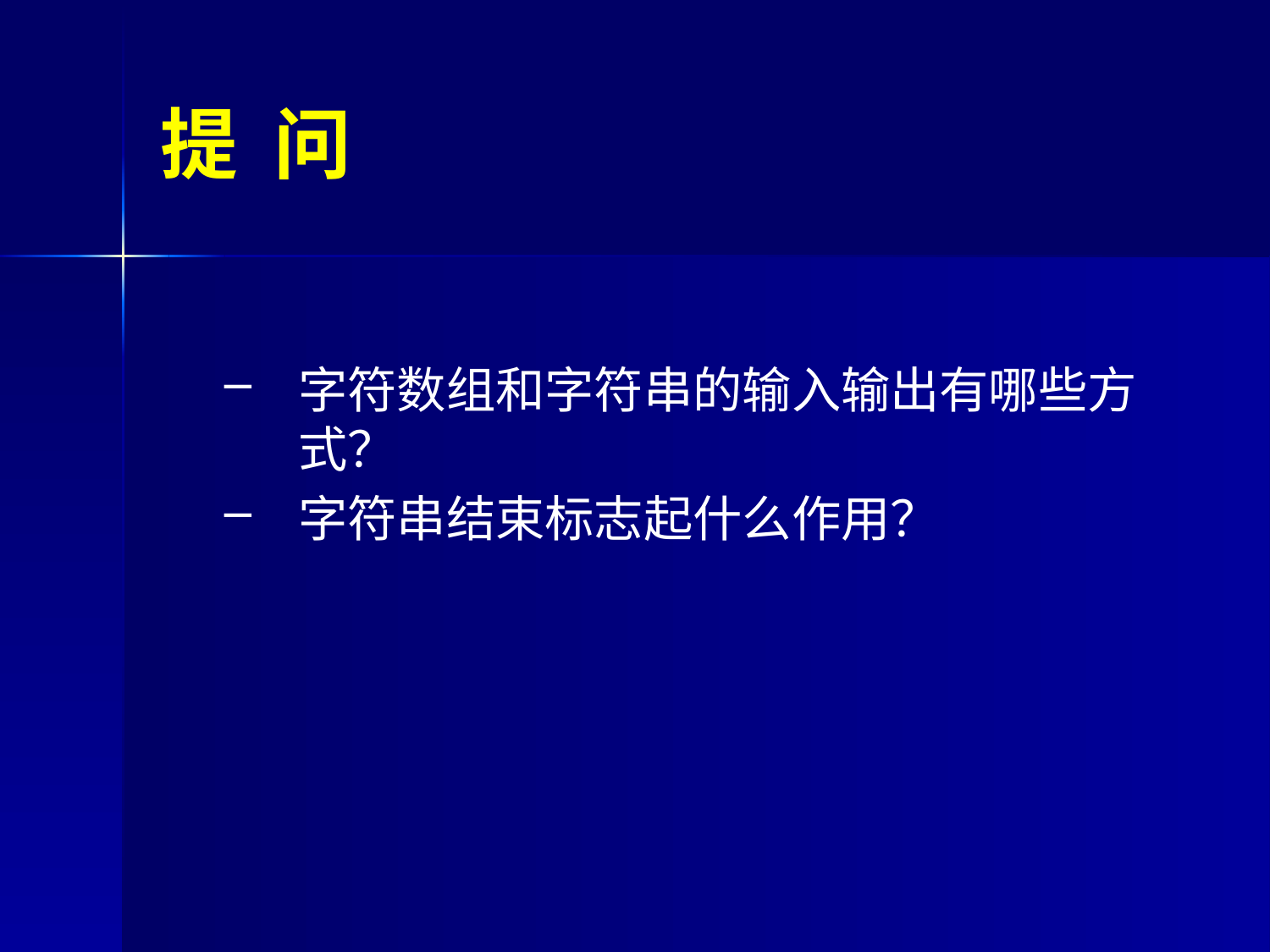

# 提  问

字符数组和字符串的输入输出有哪些方式？
字符串结束标志起什么作用？